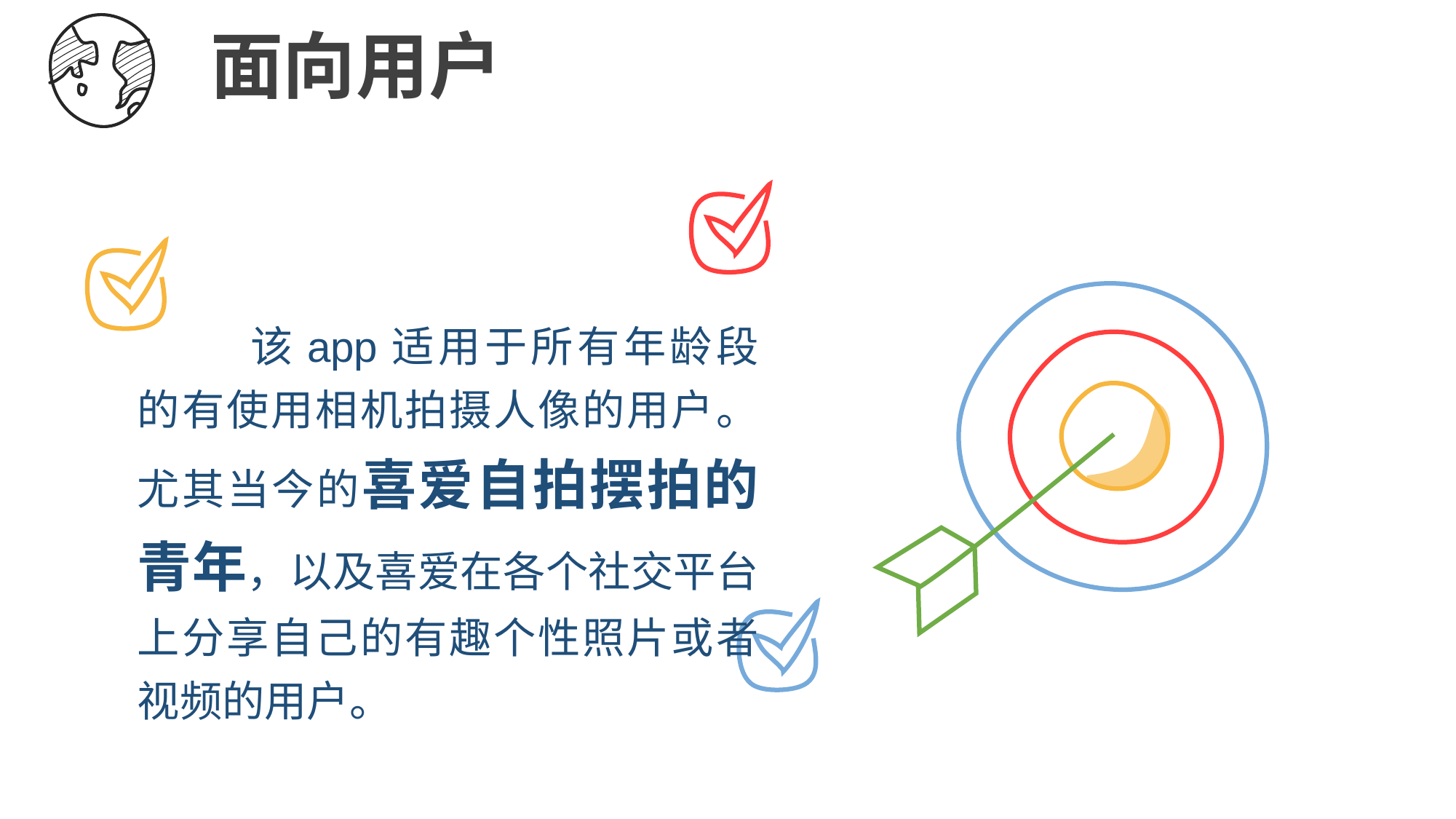

面向用户

	该app适⽤于所有年龄段的有使⽤相机拍摄⼈像的⽤户。尤其当今的喜爱⾃拍摆拍的青年，以及喜爱在各个社交平台上分享⾃⼰的有趣个性照⽚或者视频的⽤户。